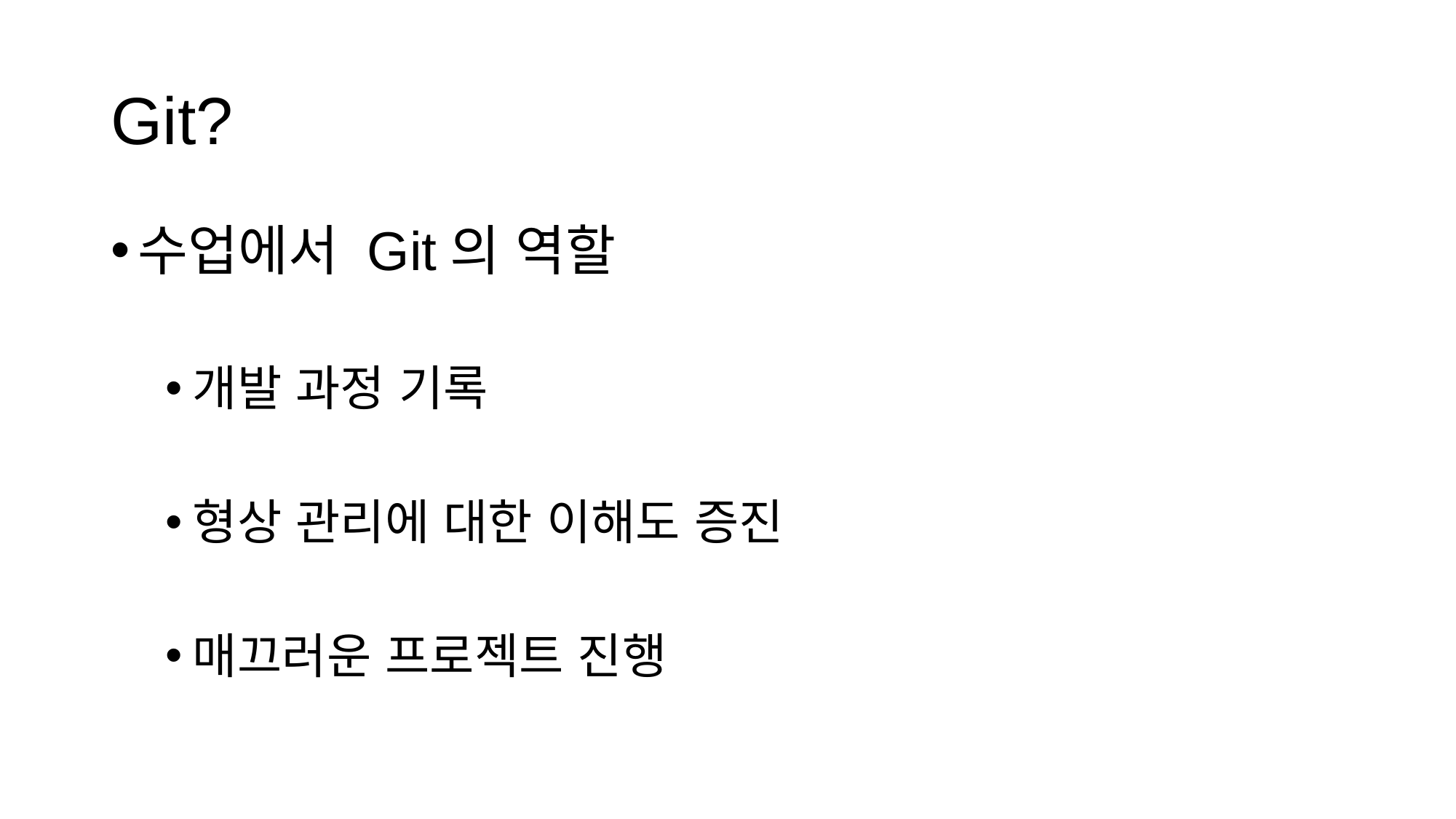

# Git?
수업에서 Git의 역할

개발 과정 기록

형상 관리에 대한 이해도 증진

매끄러운 프로젝트 진행